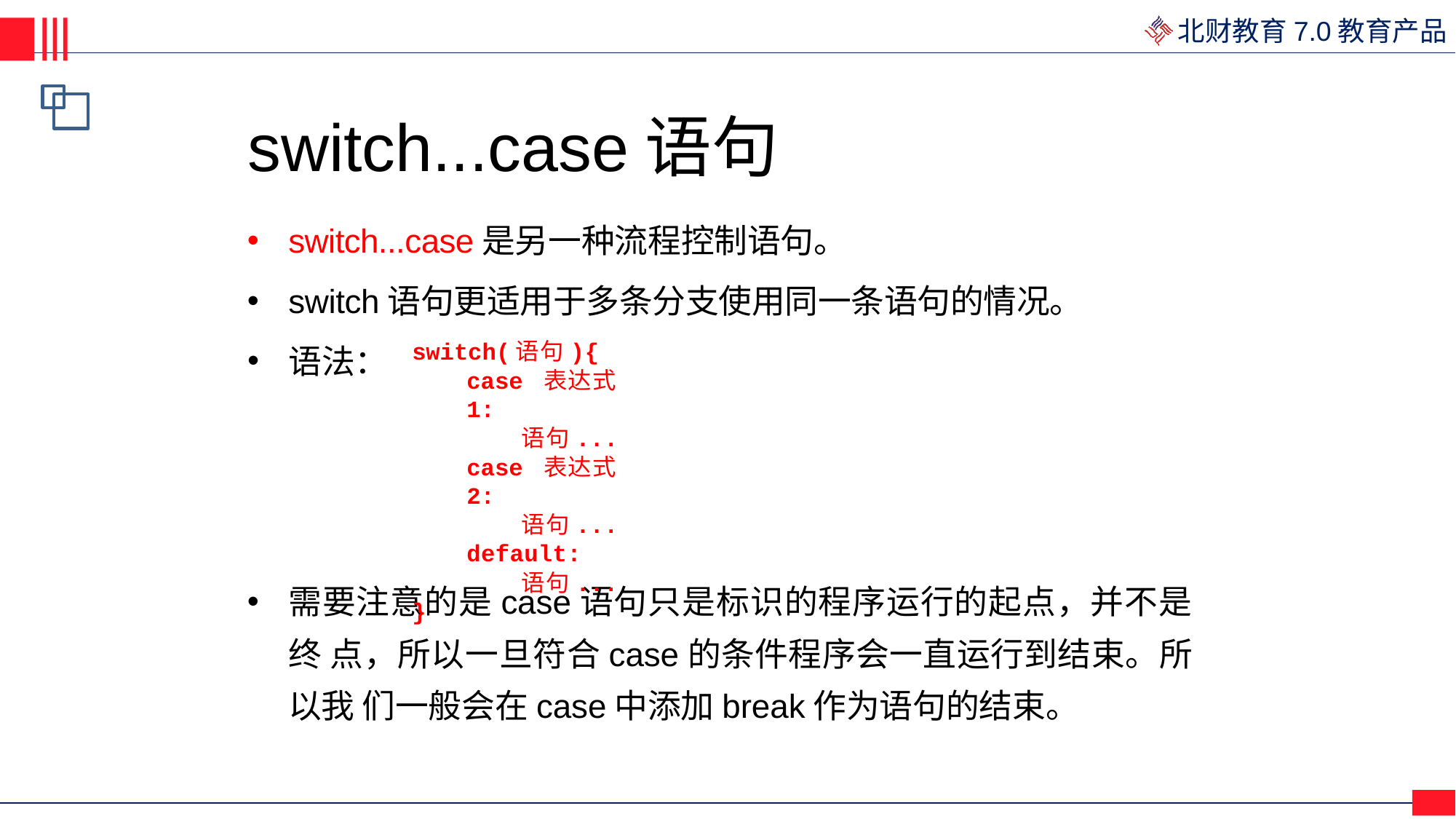

# switch...case语句
switch...case是另一种流程控制语句。
switch语句更适用于多条分支使用同一条语句的情况。
switch(语句){
case 表达式1:
语句...
case 表达式2:
语句...
default:
语句...
}
语法：
需要注意的是case语句只是标识的程序运行的起点，并不是终 点，所以一旦符合case的条件程序会一直运行到结束。所以我 们一般会在case中添加break作为语句的结束。